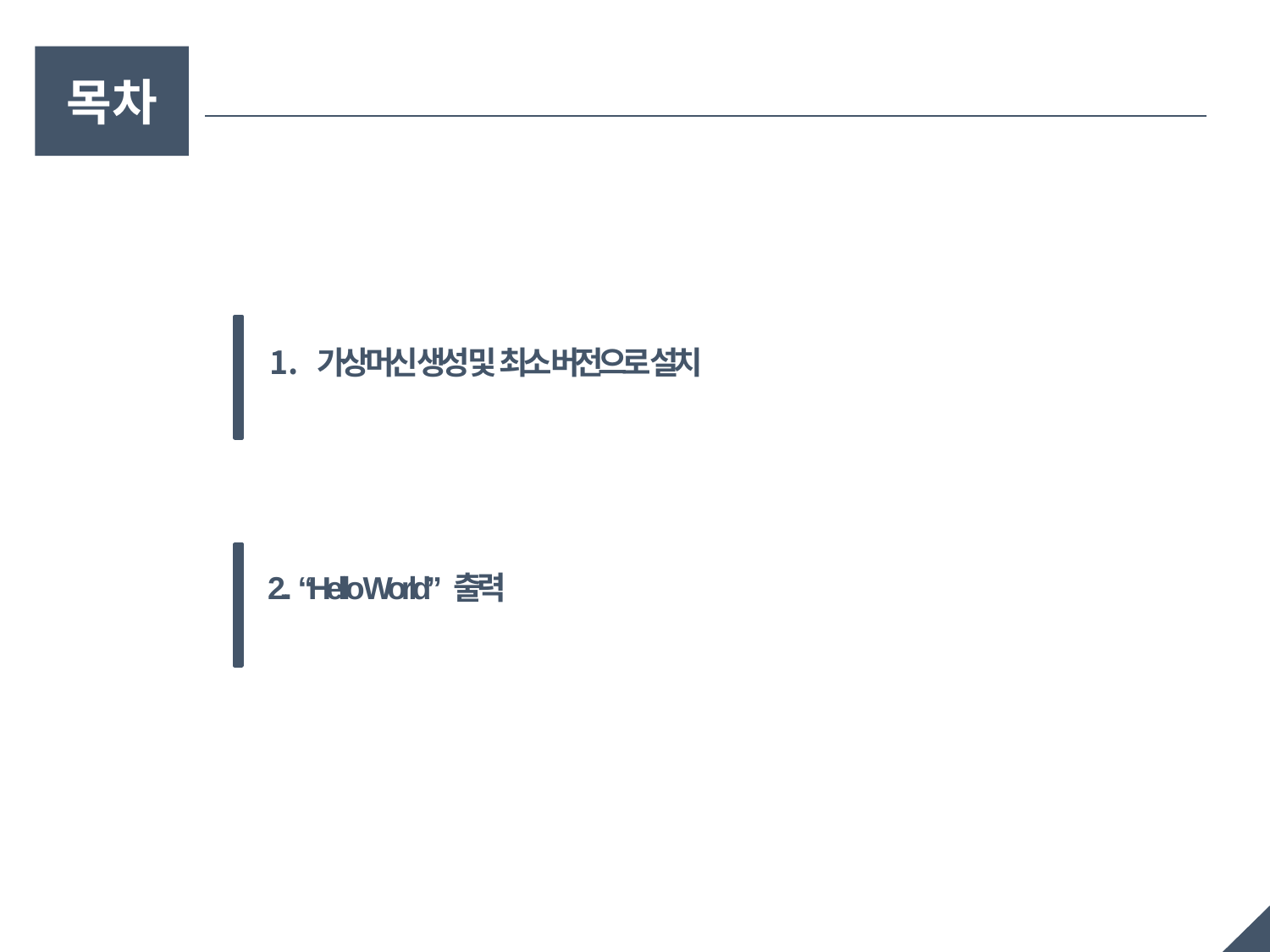

목차

가상머신 생성 및  최소 버전으로 설치

2..   “Hello World” 출력